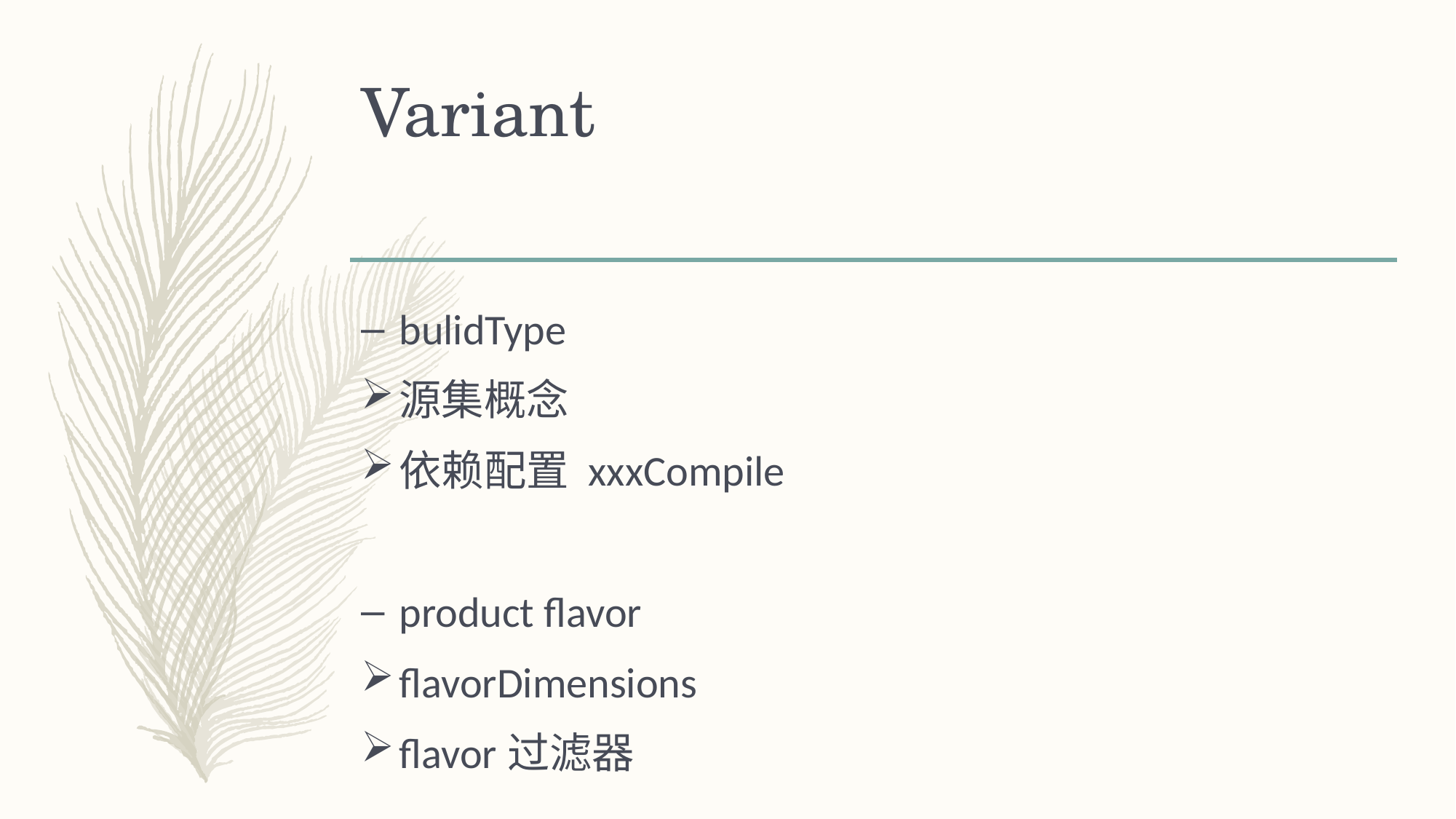

# Variant
bulidType
源集概念
依赖配置 xxxCompile

product flavor
flavorDimensions
flavor过滤器